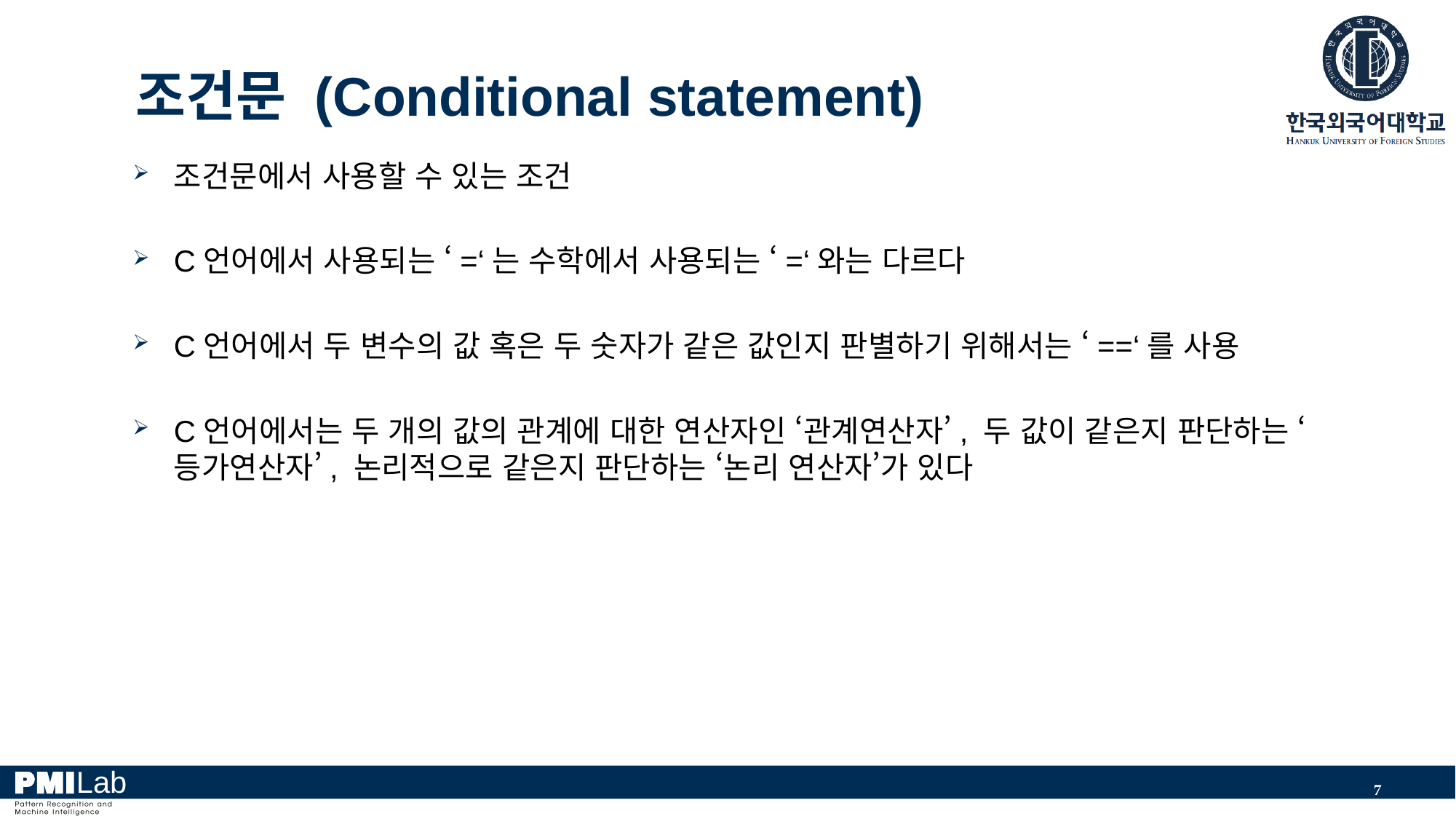

# 조건문 (Conditional statement)
조건문에서 사용할 수 있는 조건

C언어에서 사용되는 ‘=‘는 수학에서 사용되는 ‘=‘와는 다르다

C언어에서 두 변수의 값 혹은 두 숫자가 같은 값인지 판별하기 위해서는 ‘==‘를 사용

C언어에서는 두 개의 값의 관계에 대한 연산자인 ‘관계연산자’, 두 값이 같은지 판단하는 ‘등가연산자’, 논리적으로 같은지 판단하는 ‘논리 연산자’가 있다

7